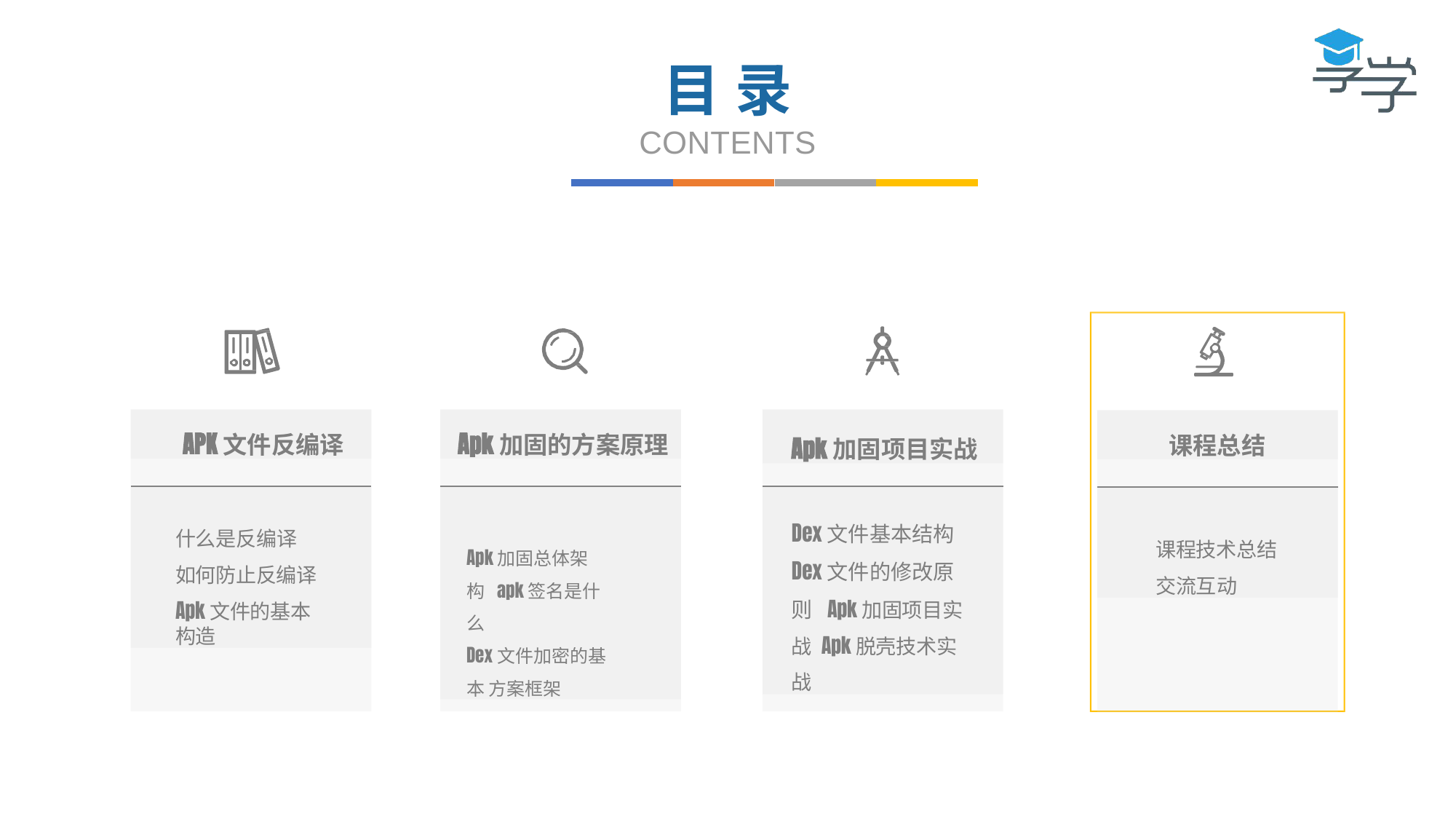

# 目 录
CONTENTS

APK文件反编译

Apk加固的方案原理

Apk加固项目实战

课程总结

什么是反编译 如何防止反编译
Apk文件的基本构造

Apk加固总体架构  apk签名是什么
Dex文件加密的基本 方案框架
Dex文件基本结构 Dex文件的修改原则  Apk加固项目实战 Apk脱壳技术实战

课程技术总结 交流互动